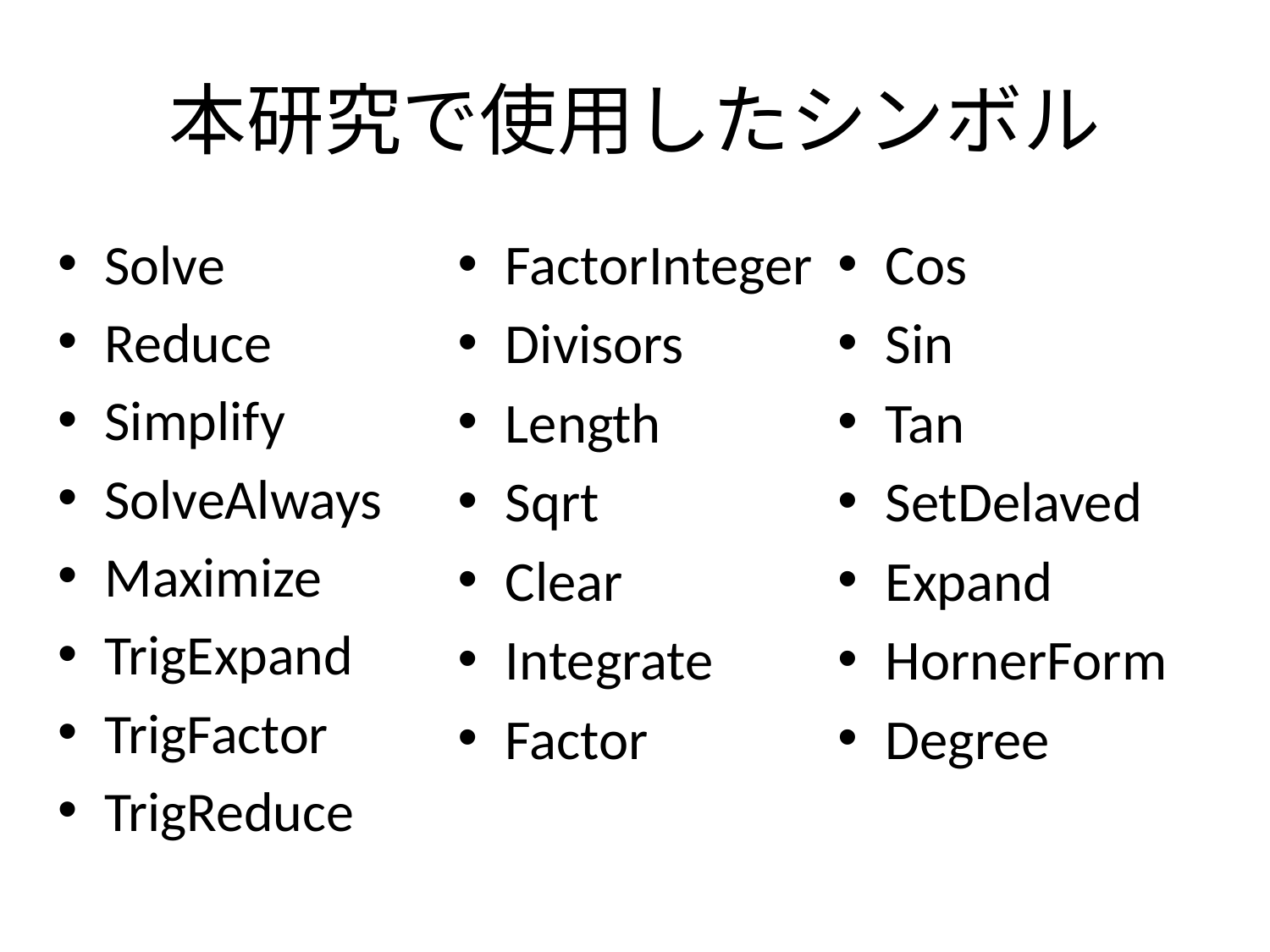

# 本研究で使用したシンボル
Solve
Reduce
Simplify
SolveAlways
Maximize
TrigExpand
TrigFactor
TrigReduce
FactorInteger
Divisors
Length
Sqrt
Clear
Integrate
Factor
Cos
Sin
Tan
SetDelaved
Expand
HornerForm
Degree